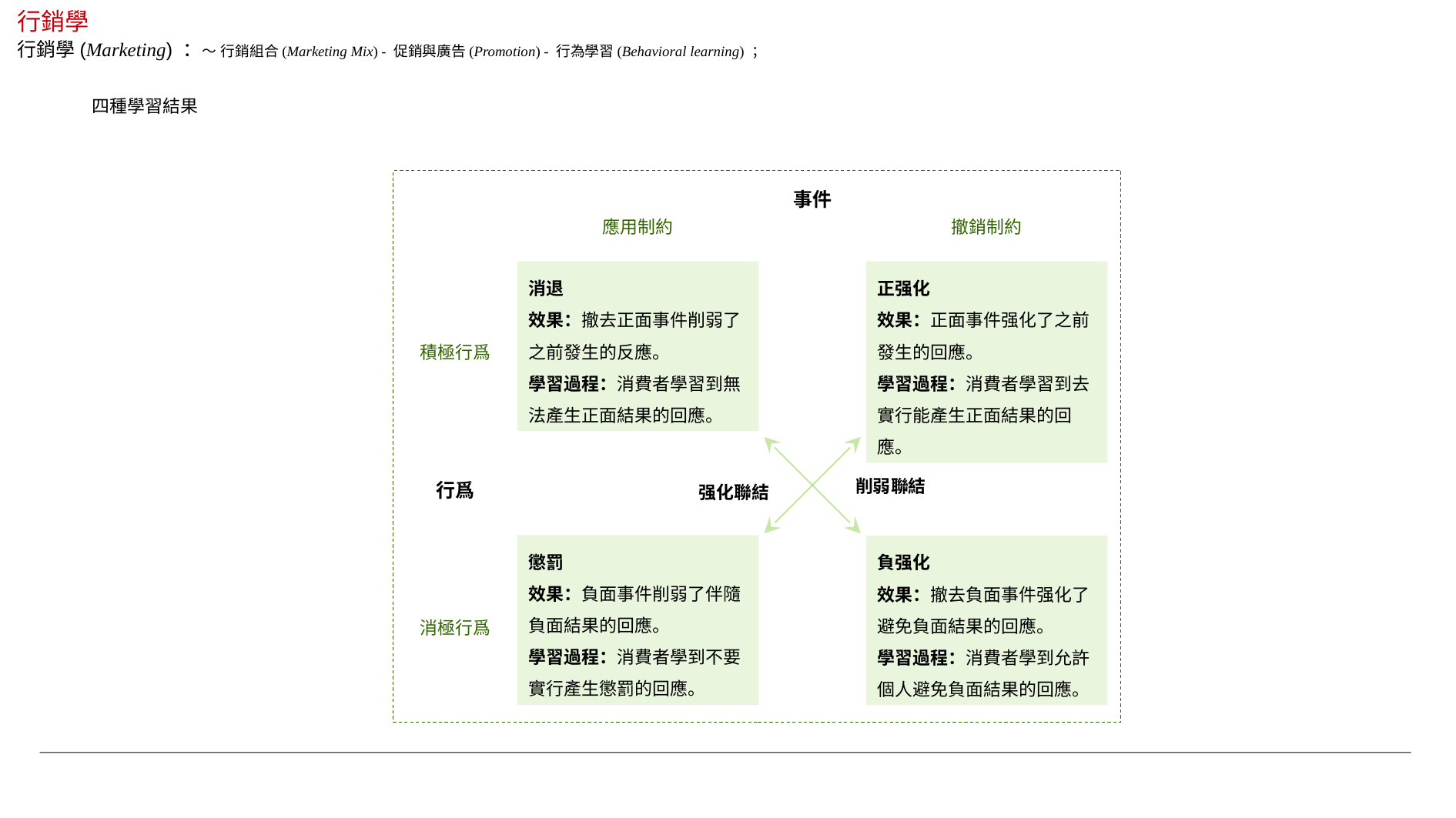

行銷學
行銷學(Marketing) ：～ 行銷組合(Marketing Mix) - 促銷與廣告(Promotion) - 行為學習(Behavioral learning) ；
四種學習結果
事件

撤銷制約
應用制約
消退
效果：撤去正面事件削弱了之前發生的反應。
學習過程：消費者學習到無法產生正面結果的回應。
正强化
效果：正面事件强化了之前發生的回應。
學習過程：消費者學習到去實行能產生正面結果的回應。
積極行爲
削弱聯結
行爲
强化聯結
懲罰
效果：負面事件削弱了伴隨負面結果的回應。
學習過程：消費者學到不要實行產生懲罰的回應。
負强化
效果：撤去負面事件强化了避免負面結果的回應。
學習過程：消費者學到允許個人避免負面結果的回應。
消極行爲